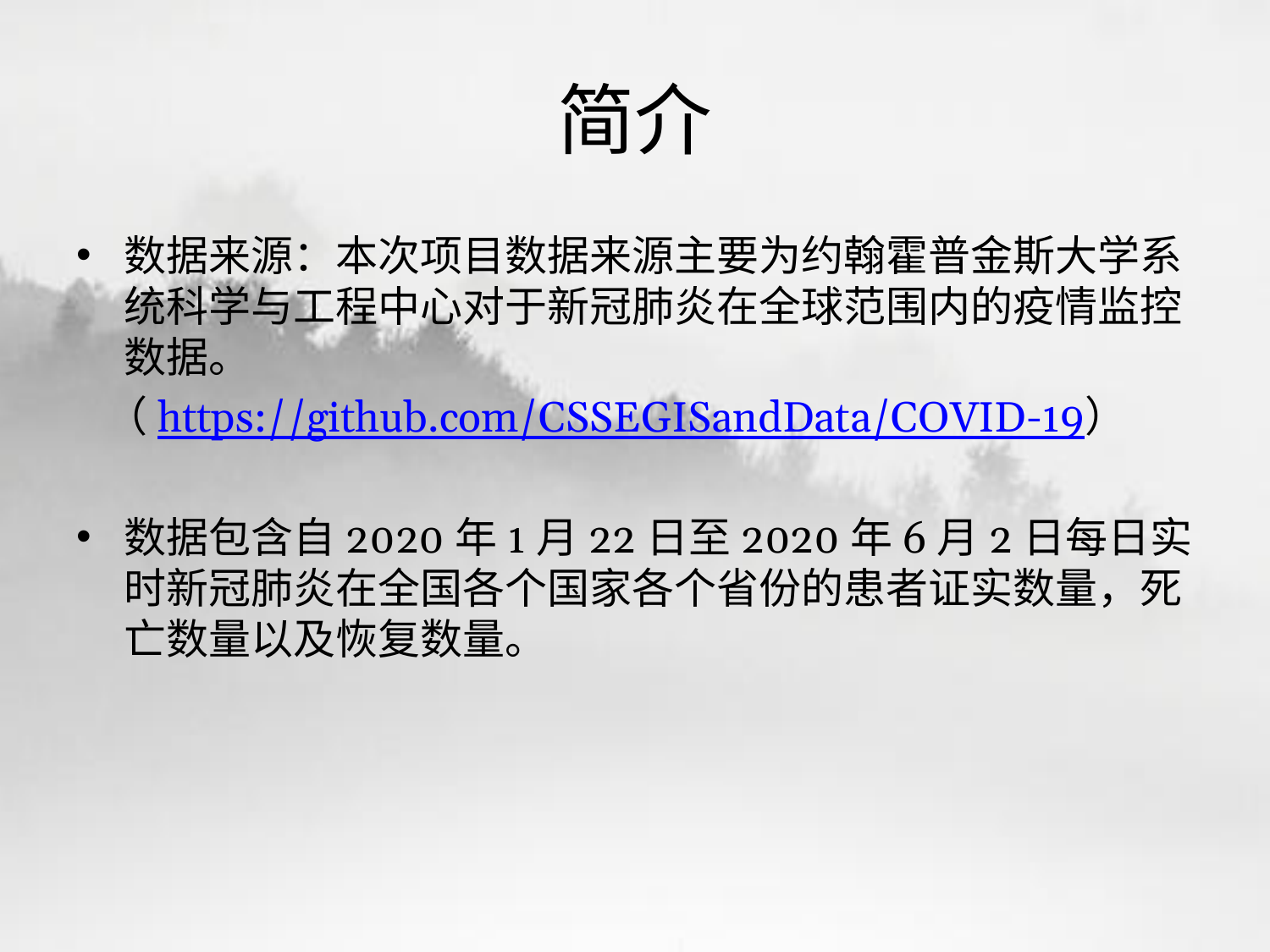

# 简介
数据来源：本次项目数据来源主要为约翰霍普金斯大学系统科学与工程中心对于新冠肺炎在全球范围内的疫情监控数据。
  （https://github.com/CSSEGISandData/COVID-19）

数据包含自2020年1月22日至2020年6月2日每日实时新冠肺炎在全国各个国家各个省份的患者证实数量，死亡数量以及恢复数量。